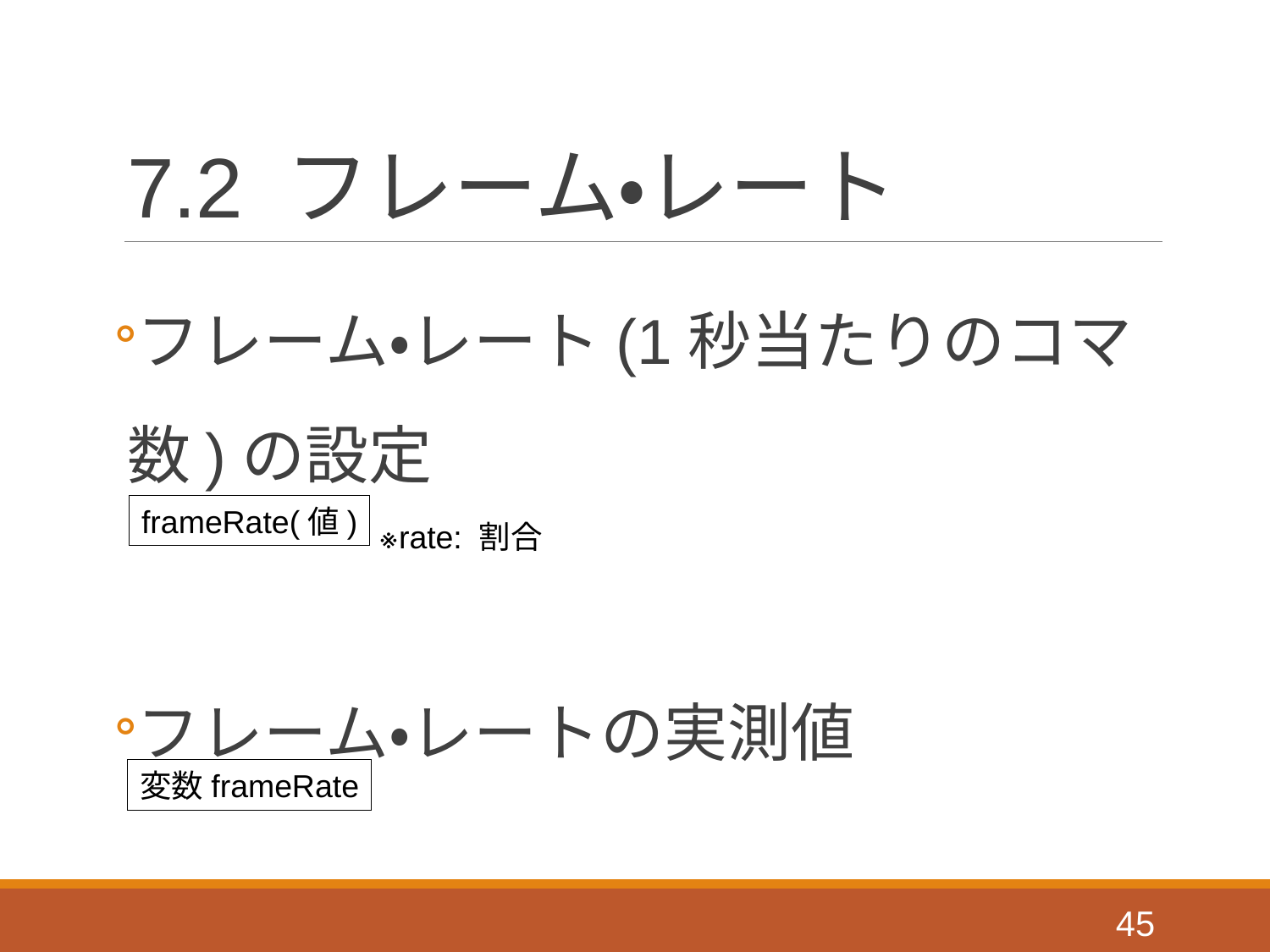

# 7.2 フレーム・レート
フレーム・レート(1秒当たりのコマ数)の設定

フレーム・レートの実測値
frameRate(値)
※rate: 割合
変数frameRate
45